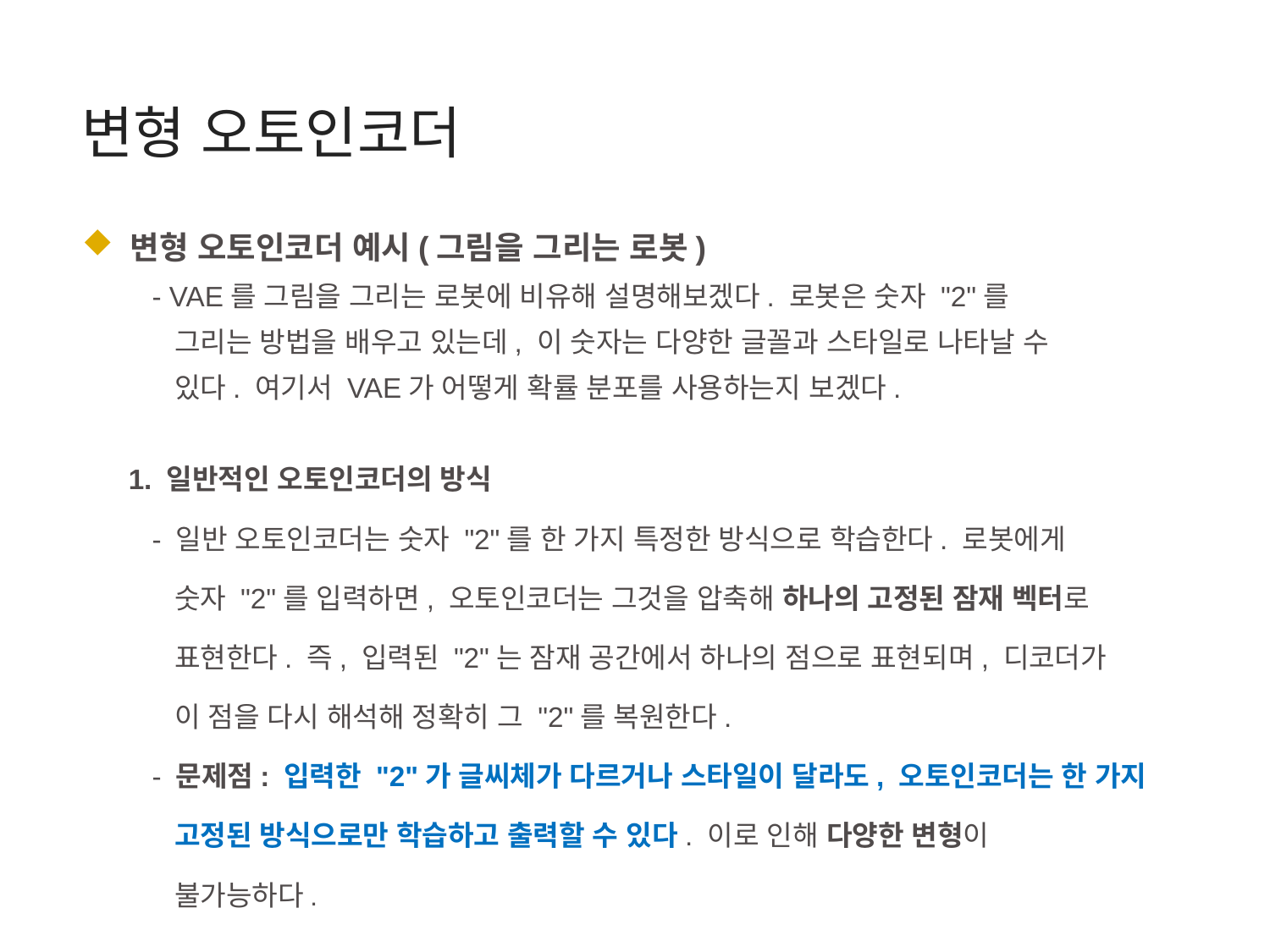

변형 오토인코더
 변형 오토인코더 예시(그림을 그리는 로봇)
   - VAE를 그림을 그리는 로봇에 비유해 설명해보겠다. 로봇은 숫자 "2"를
     그리는 방법을 배우고 있는데, 이 숫자는 다양한 글꼴과 스타일로 나타날 수
     있다. 여기서 VAE가 어떻게 확률 분포를 사용하는지 보겠다.

1. 일반적인 오토인코더의 방식
   - 일반 오토인코더는 숫자 "2"를 한 가지 특정한 방식으로 학습한다. 로봇에게
     숫자 "2"를 입력하면, 오토인코더는 그것을 압축해 하나의 고정된 잠재 벡터로
     표현한다. 즉, 입력된 "2"는 잠재 공간에서 하나의 점으로 표현되며, 디코더가
     이 점을 다시 해석해 정확히 그 "2"를 복원한다.
   - 문제점: 입력한 "2"가 글씨체가 다르거나 스타일이 달라도, 오토인코더는 한 가지
     고정된 방식으로만 학습하고 출력할 수 있다. 이로 인해 다양한 변형이
     불가능하다.